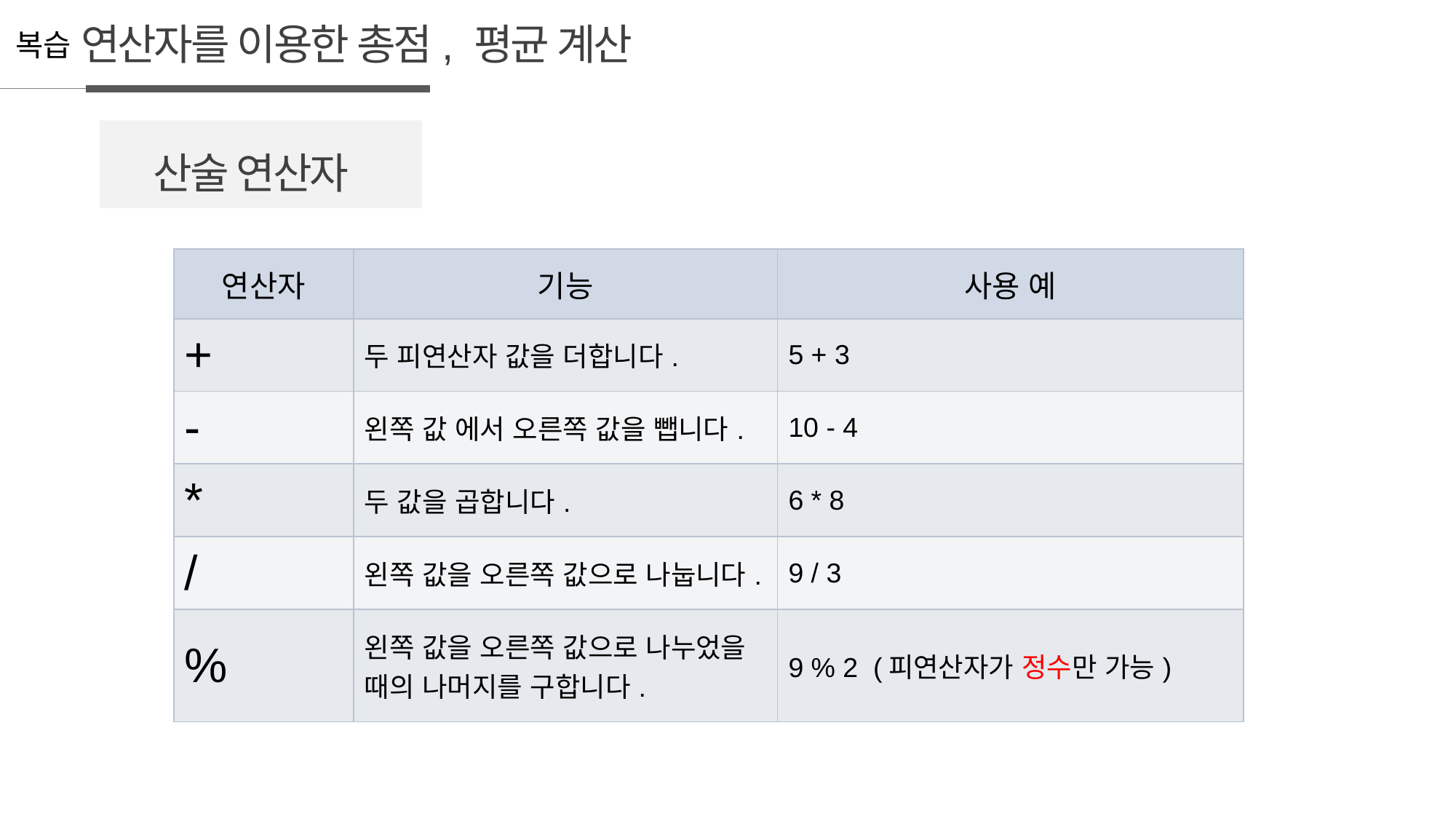

연산자를 이용한 총점, 평균 계산
복습
산술 연산자

| 연산자 | 기능 | 사용 예 |
| --- | --- | --- |
| + | 두 피연산자 값을 더합니다. | 5 + 3 |
| - | 왼쪽 값 에서 오른쪽 값을 뺍니다. | 10 - 4 |
| \* | 두 값을 곱합니다. | 6 \* 8 |
| / | 왼쪽 값을 오른쪽 값으로 나눕니다. | 9 / 3 |
| % | 왼쪽 값을 오른쪽 값으로 나누었을 때의 나머지를 구합니다. | 9 % 2 (피연산자가 정수만 가능) |